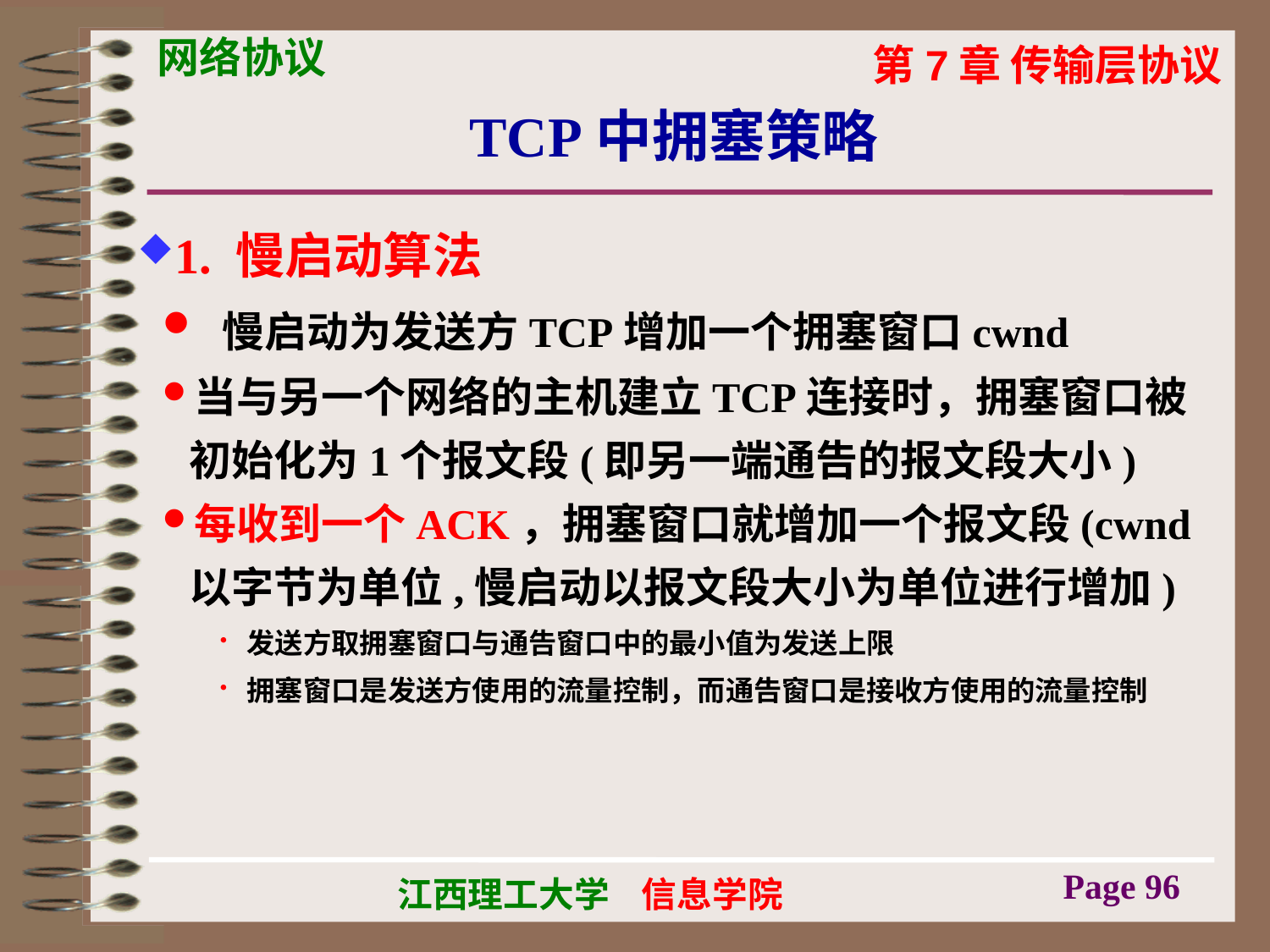

# TCP中拥塞策略
1. 慢启动算法
 慢启动为发送方TCP增加一个拥塞窗口cwnd
当与另一个网络的主机建立TCP连接时，拥塞窗口被初始化为1个报文段(即另一端通告的报文段大小)
每收到一个ACK，拥塞窗口就增加一个报文段(cwnd以字节为单位,慢启动以报文段大小为单位进行增加)
发送方取拥塞窗口与通告窗口中的最小值为发送上限
拥塞窗口是发送方使用的流量控制，而通告窗口是接收方使用的流量控制
Page 96